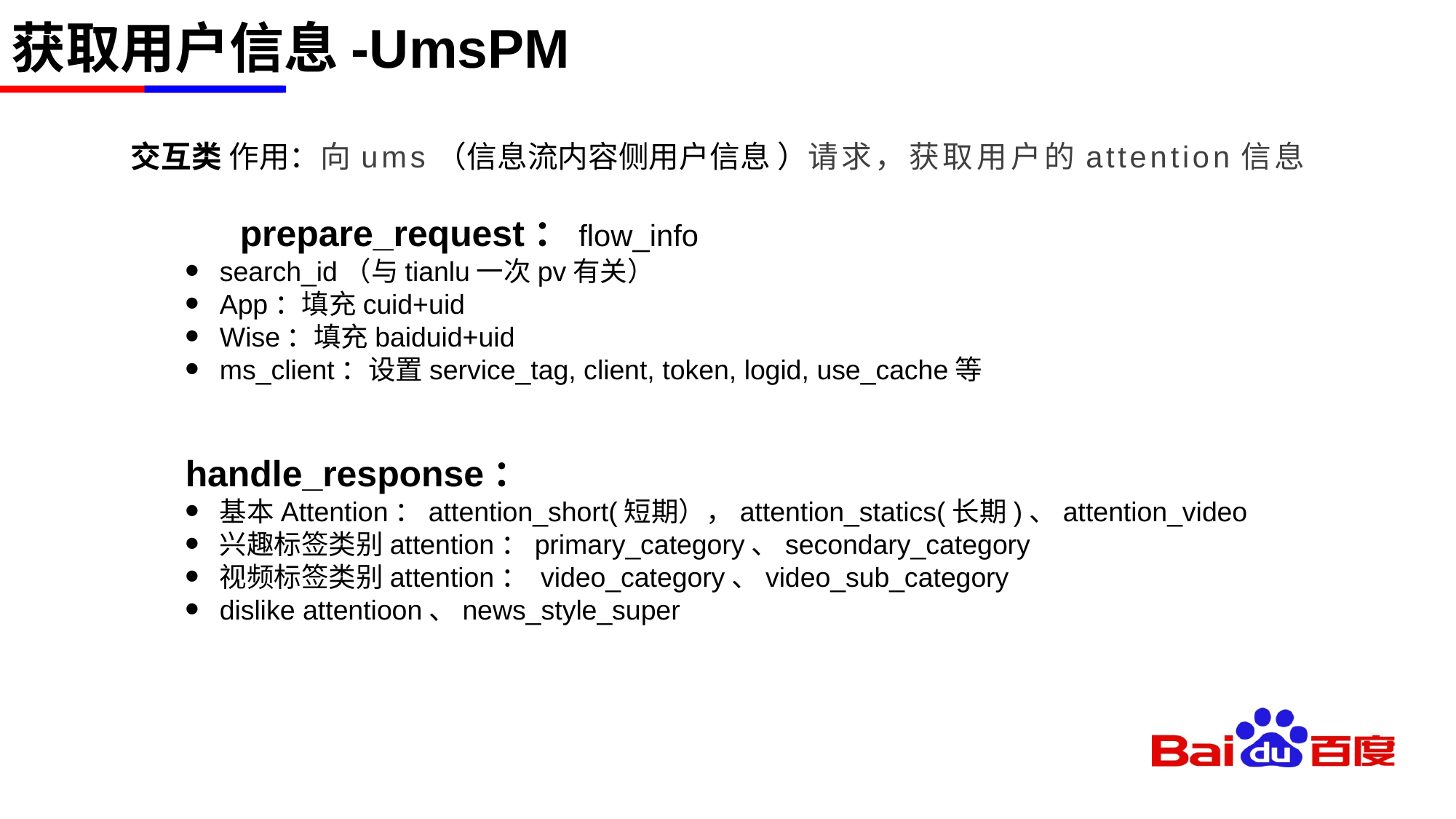

# 获取用户信息-UmsPM
交互类 作用：向ums（信息流内容侧用户信息 ）请求，获取用户的attention信息

	prepare_request：flow_info
search_id（与tianlu一次pv有关）
App：填充cuid+uid
Wise：填充baiduid+uid
ms_client：设置service_tag, client, token, logid, use_cache等

handle_response：
基本Attention：attention_short(短期），attention_statics(长期)、attention_video
兴趣标签类别attention：primary_category、secondary_category
视频标签类别attention： video_category、video_sub_category
dislike attentioon、news_style_super